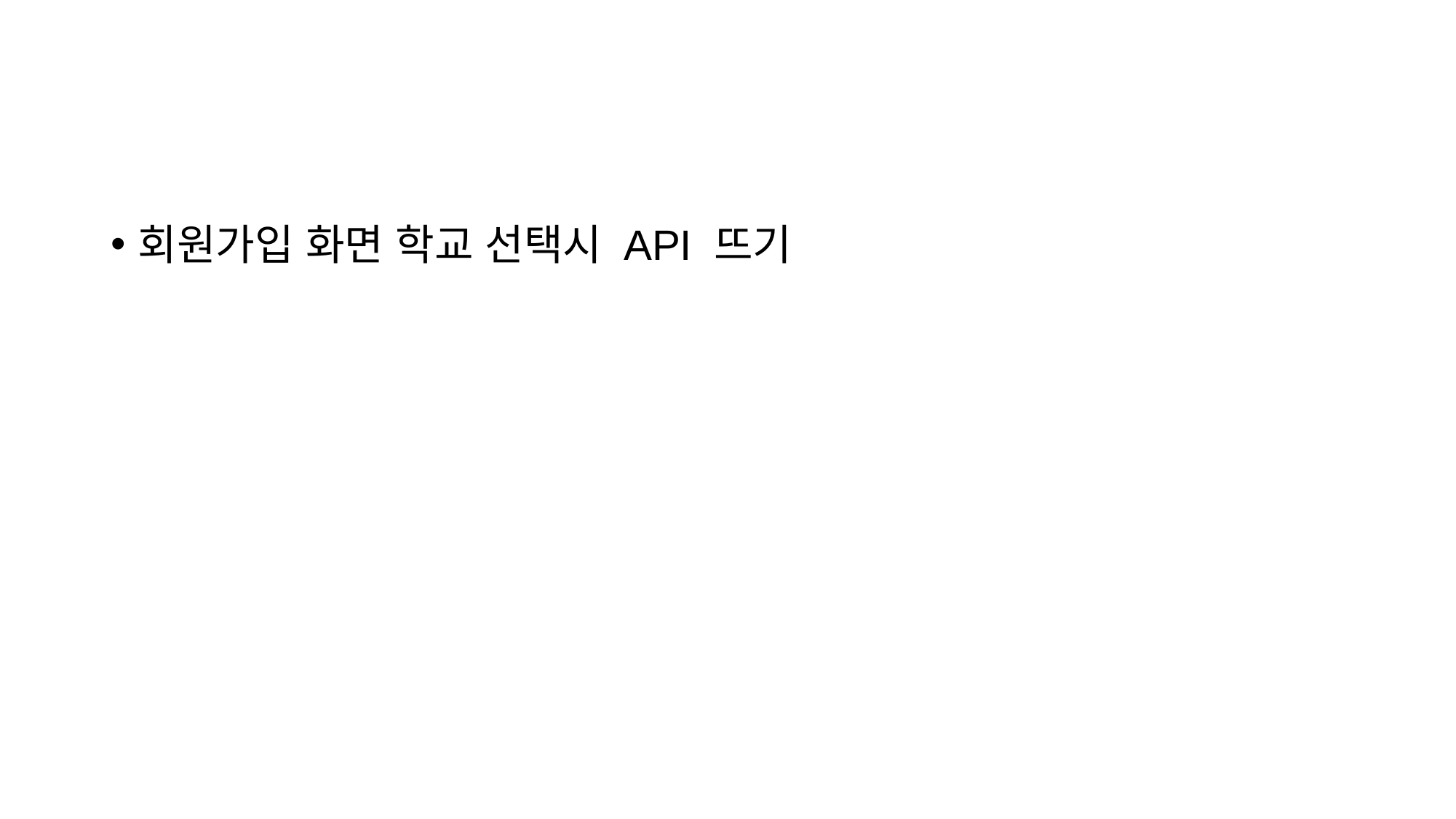

#
회원가입 화면 학교 선택시 API 뜨기